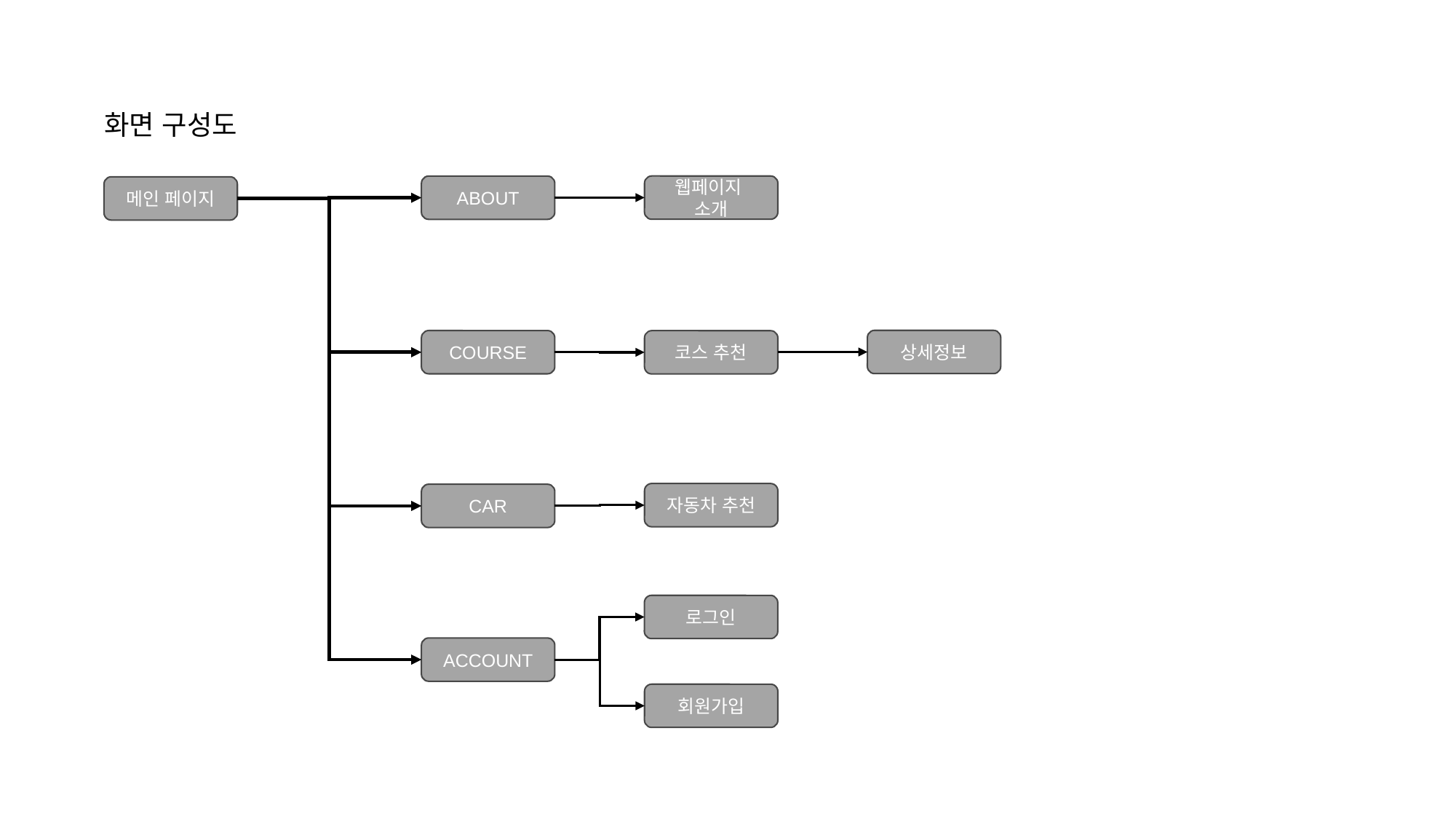

화면 구성도
웹페이지
소개
ABOUT
메인 페이지
상세정보
COURSE
코스 추천
자동차 추천
CAR
로그인
ACCOUNT
회원가입